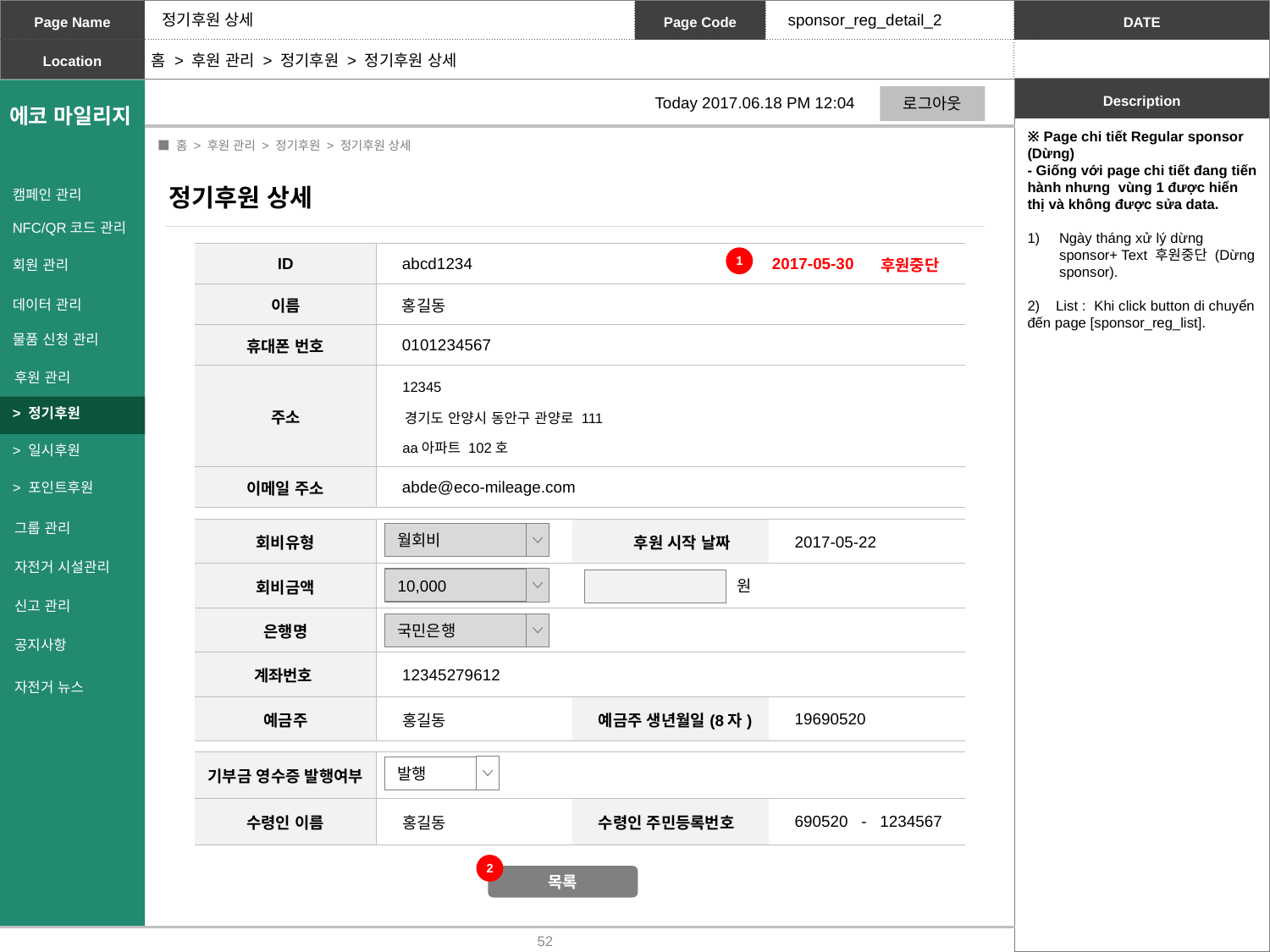

정기후원 상세
sponsor_reg_detail_2
홈 > 후원 관리 > 정기후원 > 정기후원 상세
로그아웃
Today 2017.06.18 PM 12:04
※ Page chi tiết Regular sponsor (Dừng)
- Giống với page chi tiết đang tiến hành nhưng  vùng 1 được hiển thị và không được sửa data.

Ngày tháng xử lý dừng sponsor+ Text 후원중단 (Dừng sponsor).

2)    List :  Khi click button di chuyển đến page [sponsor_reg_list].

   ■ 홈 > 후원 관리 > 정기후원 > 정기후원 상세
정기후원 상세
캠페인 관리
NFC/QR코드 관리
회원 관리
데이터 관리
물품 신청 관리
후원 관리
> 정기후원

> 일시후원
> 포인트후원
그룹 관리
자전거 시설관리
신고 관리
공지사항
자전거 뉴스
| ID | abcd1234 | 2017-05-30 | 후원중단 |
| --- | --- | --- | --- |
| 이름 | 홍길동 |  |  |
| 휴대폰 번호 | 0101234567 |  |  |
| 주소 |  |  |  |
| 이메일 주소 | abde@eco-mileage.com |  |  |
1
12345
경기도 안양시 동안구 관양로 111
aa아파트 102호
| 회비유형 |  | 후원 시작 날짜 | 2017-05-22 |
| --- | --- | --- | --- |
| 회비금액 |  |  |  |
| 은행명 |  |  |  |
| 계좌번호 | 12345279612 |  |  |
| 예금주 | 홍길동 | 예금주 생년월일(8자) | 19690520 |
월회비

10,000

원
국민은행

| 기부금 영수증 발행여부 |  |  |  |
| --- | --- | --- | --- |
| 수령인 이름 | 홍길동 | 수령인 주민등록번호 | 690520 - 1234567 |
발행

2
목록
52